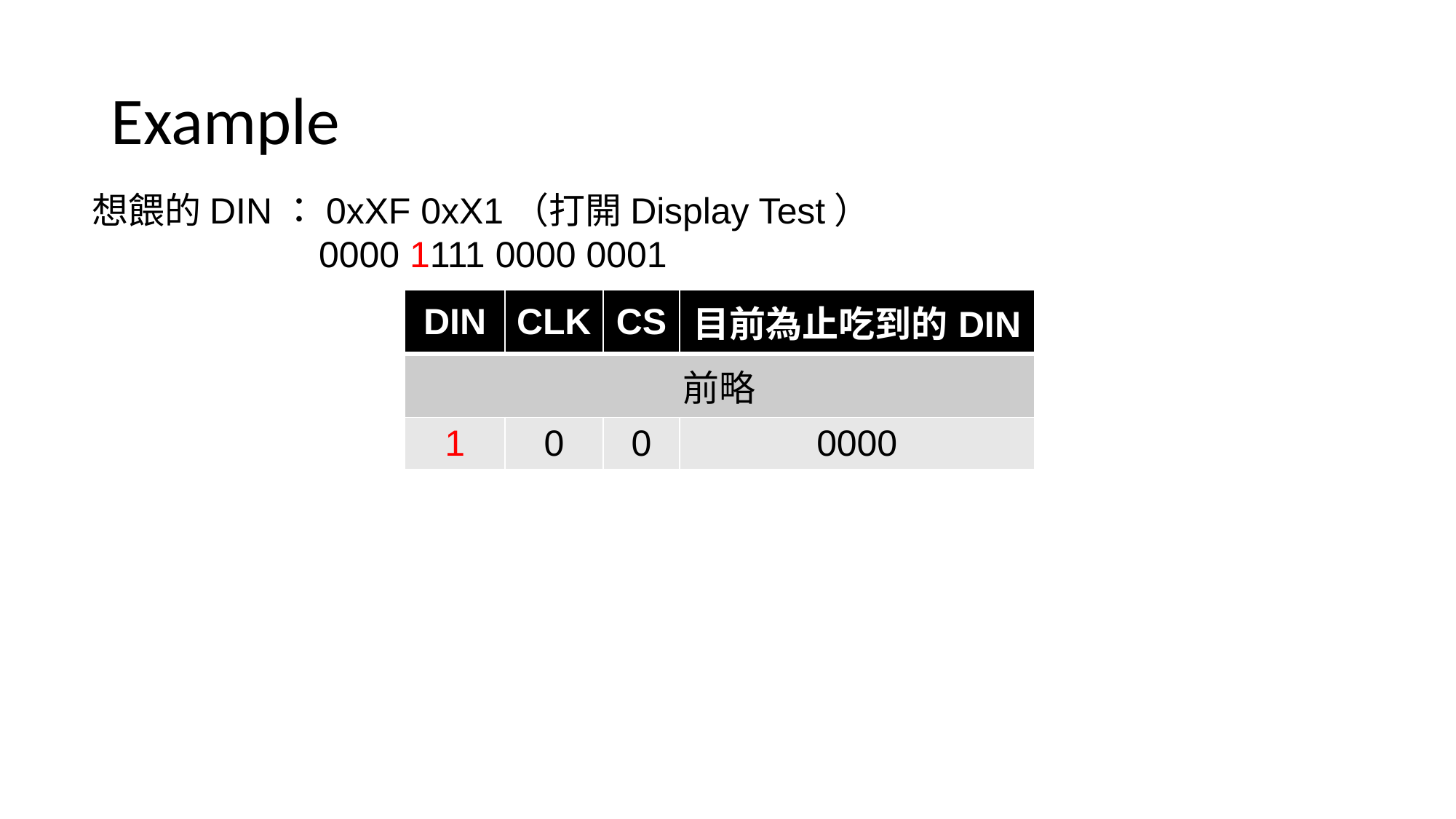

# Example
想餵的DIN：0xXF 0xX1（打開Display Test）
　　　　　　0000 1111 0000 0001
| DIN | CLK | CS | 目前為止吃到的DIN |
| --- | --- | --- | --- |
| 前略 |  |  |  |
| 1 | 0 | 0 | 0000 |